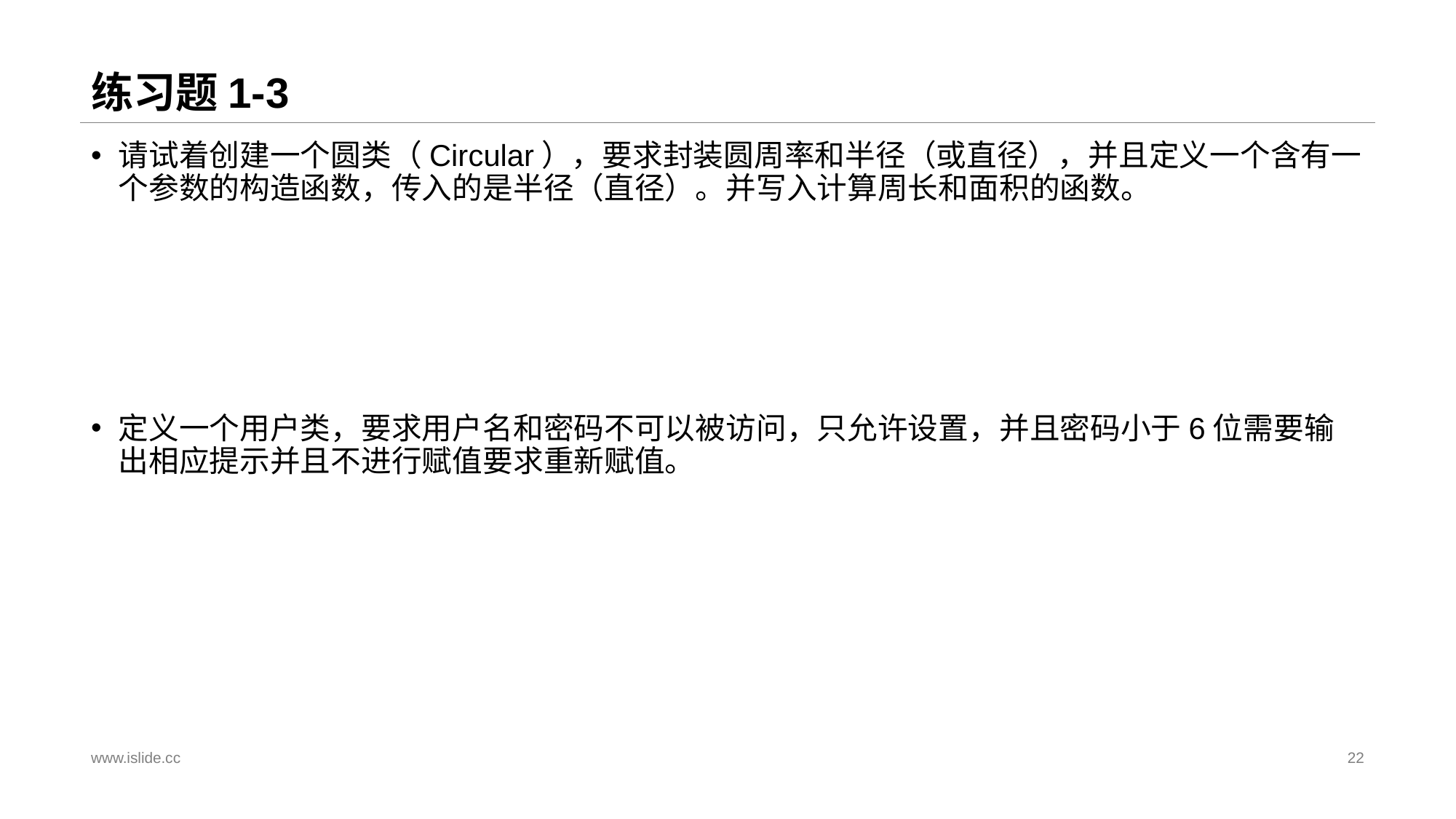

# 练习题1-3
请试着创建一个圆类（Circular），要求封装圆周率和半径（或直径），并且定义一个含有一个参数的构造函数，传入的是半径（直径）。并写入计算周长和面积的函数。

定义一个用户类，要求用户名和密码不可以被访问，只允许设置，并且密码小于6位需要输出相应提示并且不进行赋值要求重新赋值。

www.islide.cc
22